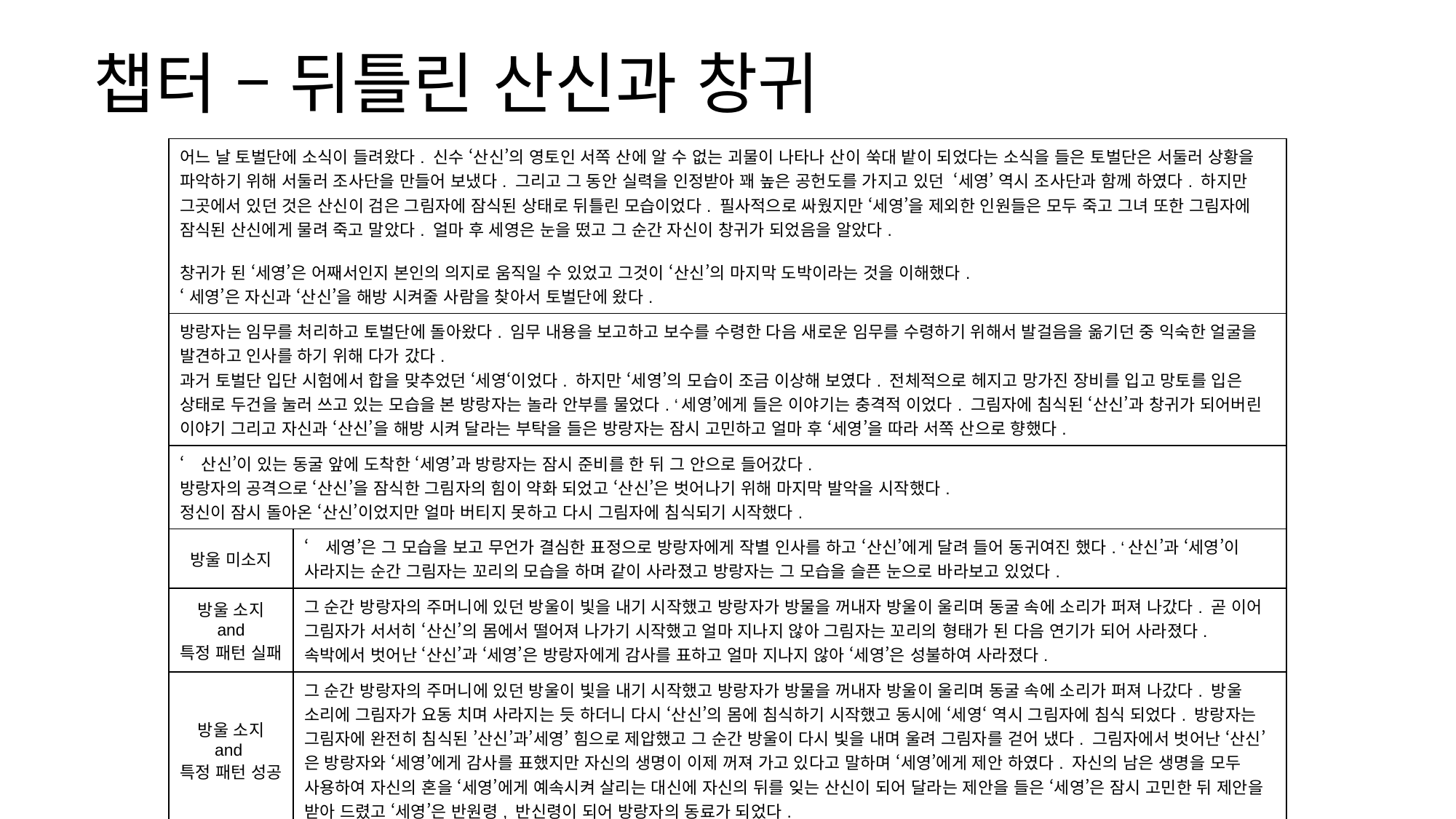

# 챕터 – 뒤틀린 산신과 창귀
| 어느 날 토벌단에 소식이 들려왔다. 신수 ‘산신’의 영토인 서쪽 산에 알 수 없는 괴물이 나타나 산이 쑥대 밭이 되었다는 소식을 들은 토벌단은 서둘러 상황을 파악하기 위해 서둘러 조사단을 만들어 보냈다. 그리고 그 동안 실력을 인정받아 꽤 높은 공헌도를 가지고 있던 ‘세영’ 역시 조사단과 함께 하였다. 하지만 그곳에서 있던 것은 산신이 검은 그림자에 잠식된 상태로 뒤틀린 모습이었다. 필사적으로 싸웠지만 ‘세영’을 제외한 인원들은 모두 죽고 그녀 또한 그림자에 잠식된 산신에게 물려 죽고 말았다. 얼마 후 세영은 눈을 떴고 그 순간 자신이 창귀가 되었음을 알았다. 창귀가 된 ‘세영’은 어째서인지 본인의 의지로 움직일 수 있었고 그것이 ‘산신’의 마지막 도박이라는 것을 이해했다. ‘세영’은 자신과 ‘산신’을 해방 시켜줄 사람을 찾아서 토벌단에 왔다. |  |
| --- | --- |
| 방랑자는 임무를 처리하고 토벌단에 돌아왔다. 임무 내용을 보고하고 보수를 수령한 다음 새로운 임무를 수령하기 위해서 발걸음을 옮기던 중 익숙한 얼굴을 발견하고 인사를 하기 위해 다가 갔다. 과거 토벌단 입단 시험에서 합을 맞추었던 ‘세영‘이었다. 하지만 ‘세영’의 모습이 조금 이상해 보였다. 전체적으로 헤지고 망가진 장비를 입고 망토를 입은 상태로 두건을 눌러 쓰고 있는 모습을 본 방랑자는 놀라 안부를 물었다. ‘세영’에게 들은 이야기는 충격적 이었다. 그림자에 침식된 ‘산신’과 창귀가 되어버린 이야기 그리고 자신과 ‘산신’을 해방 시켜 달라는 부탁을 들은 방랑자는 잠시 고민하고 얼마 후 ‘세영’을 따라 서쪽 산으로 향했다. |  |
| ‘산신’이 있는 동굴 앞에 도착한 ‘세영’과 방랑자는 잠시 준비를 한 뒤 그 안으로 들어갔다. 방랑자의 공격으로 ‘산신’을 잠식한 그림자의 힘이 약화 되었고 ‘산신’은 벗어나기 위해 마지막 발악을 시작했다. 정신이 잠시 돌아온 ‘산신’이었지만 얼마 버티지 못하고 다시 그림자에 침식되기 시작했다. |  |
| 방울 미소지 | ‘세영’은 그 모습을 보고 무언가 결심한 표정으로 방랑자에게 작별 인사를 하고 ‘산신’에게 달려 들어 동귀여진 했다. ‘산신’과 ‘세영’이 사라지는 순간 그림자는 꼬리의 모습을 하며 같이 사라졌고 방랑자는 그 모습을 슬픈 눈으로 바라보고 있었다. |
| 방울 소지 and 특정 패턴 실패 | 그 순간 방랑자의 주머니에 있던 방울이 빛을 내기 시작했고 방랑자가 방물을 꺼내자 방울이 울리며 동굴 속에 소리가 퍼져 나갔다. 곧 이어 그림자가 서서히 ‘산신’의 몸에서 떨어져 나가기 시작했고 얼마 지나지 않아 그림자는 꼬리의 형태가 된 다음 연기가 되어 사라졌다. 속박에서 벗어난 ‘산신’과 ‘세영’은 방랑자에게 감사를 표하고 얼마 지나지 않아 ‘세영’은 성불하여 사라졌다. |
| 방울 소지 and 특정 패턴 성공 | 그 순간 방랑자의 주머니에 있던 방울이 빛을 내기 시작했고 방랑자가 방물을 꺼내자 방울이 울리며 동굴 속에 소리가 퍼져 나갔다. 방울 소리에 그림자가 요동 치며 사라지는 듯 하더니 다시 ‘산신’의 몸에 침식하기 시작했고 동시에 ‘세영‘ 역시 그림자에 침식 되었다. 방랑자는 그림자에 완전히 침식된 ’산신’과’세영’ 힘으로 제압했고 그 순간 방울이 다시 빛을 내며 울려 그림자를 걷어 냈다. 그림자에서 벗어난 ‘산신’은 방랑자와 ‘세영’에게 감사를 표했지만 자신의 생명이 이제 꺼져 가고 있다고 말하며 ‘세영’에게 제안 하였다. 자신의 남은 생명을 모두 사용하여 자신의 혼을 ‘세영’에게 예속시켜 살리는 대신에 자신의 뒤를 잊는 산신이 되어 달라는 제안을 들은 ‘세영’은 잠시 고민한 뒤 제안을 받아 드렸고 ‘세영’은 반원령, 반신령이 되어 방랑자의 동료가 되었다. |